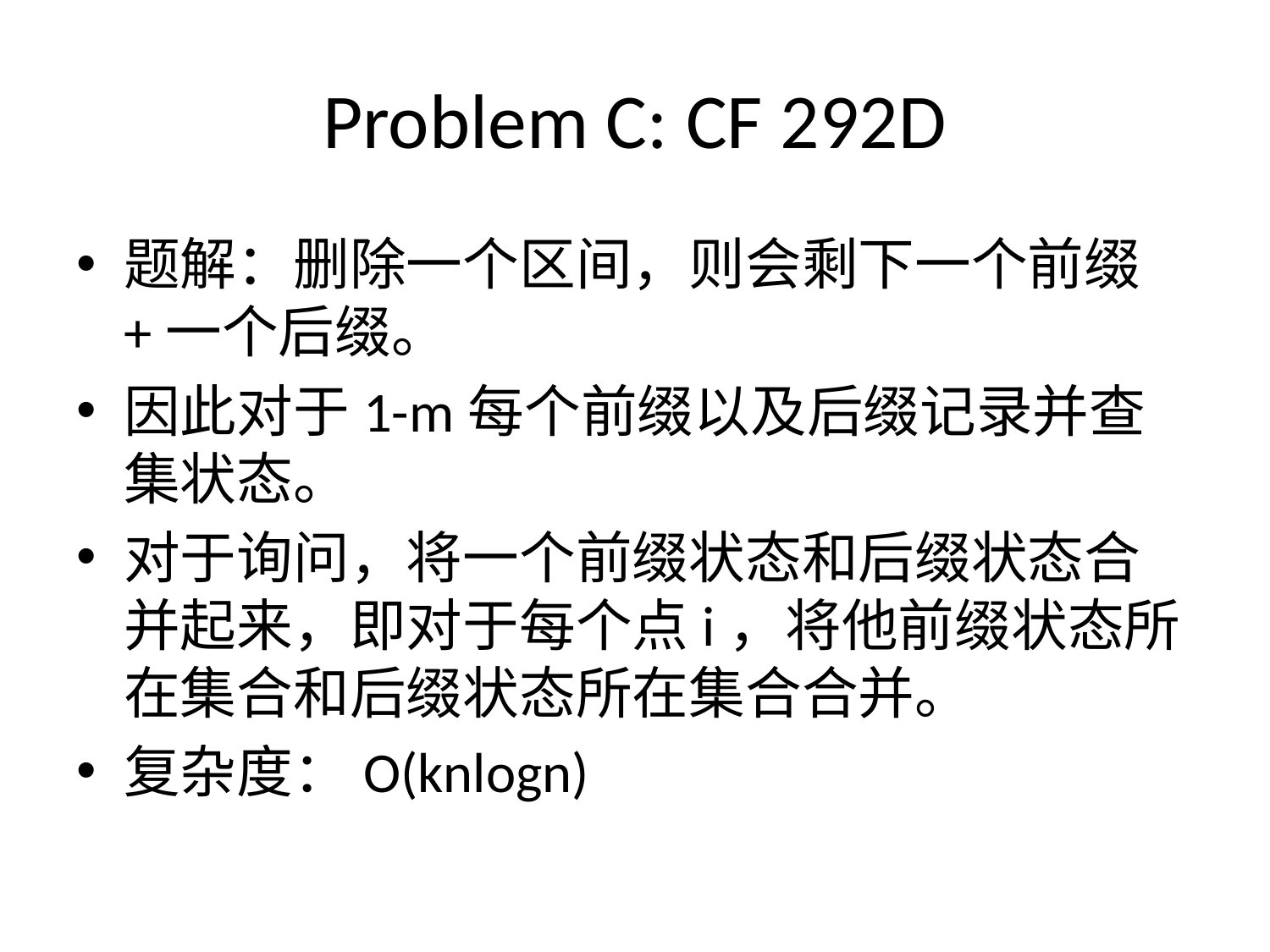

# Problem C: CF 292D
题解：删除一个区间，则会剩下一个前缀+一个后缀。
因此对于1-m每个前缀以及后缀记录并查集状态。
对于询问，将一个前缀状态和后缀状态合并起来，即对于每个点i，将他前缀状态所在集合和后缀状态所在集合合并。
复杂度：O(knlogn)